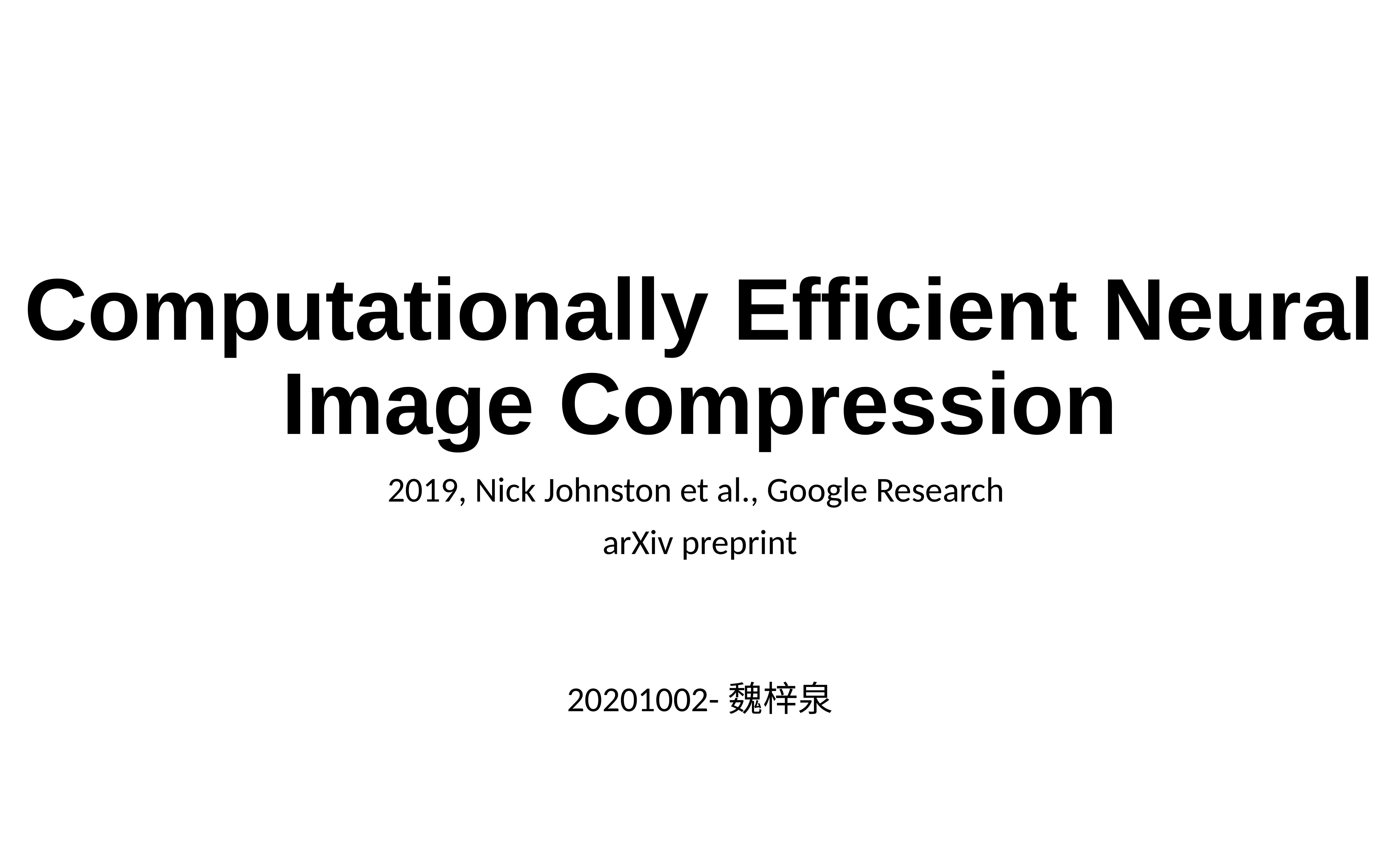

# Computationally Efficient Neural Image Compression
2019, Nick Johnston et al., Google Research
arXiv preprint

20201002-魏梓泉